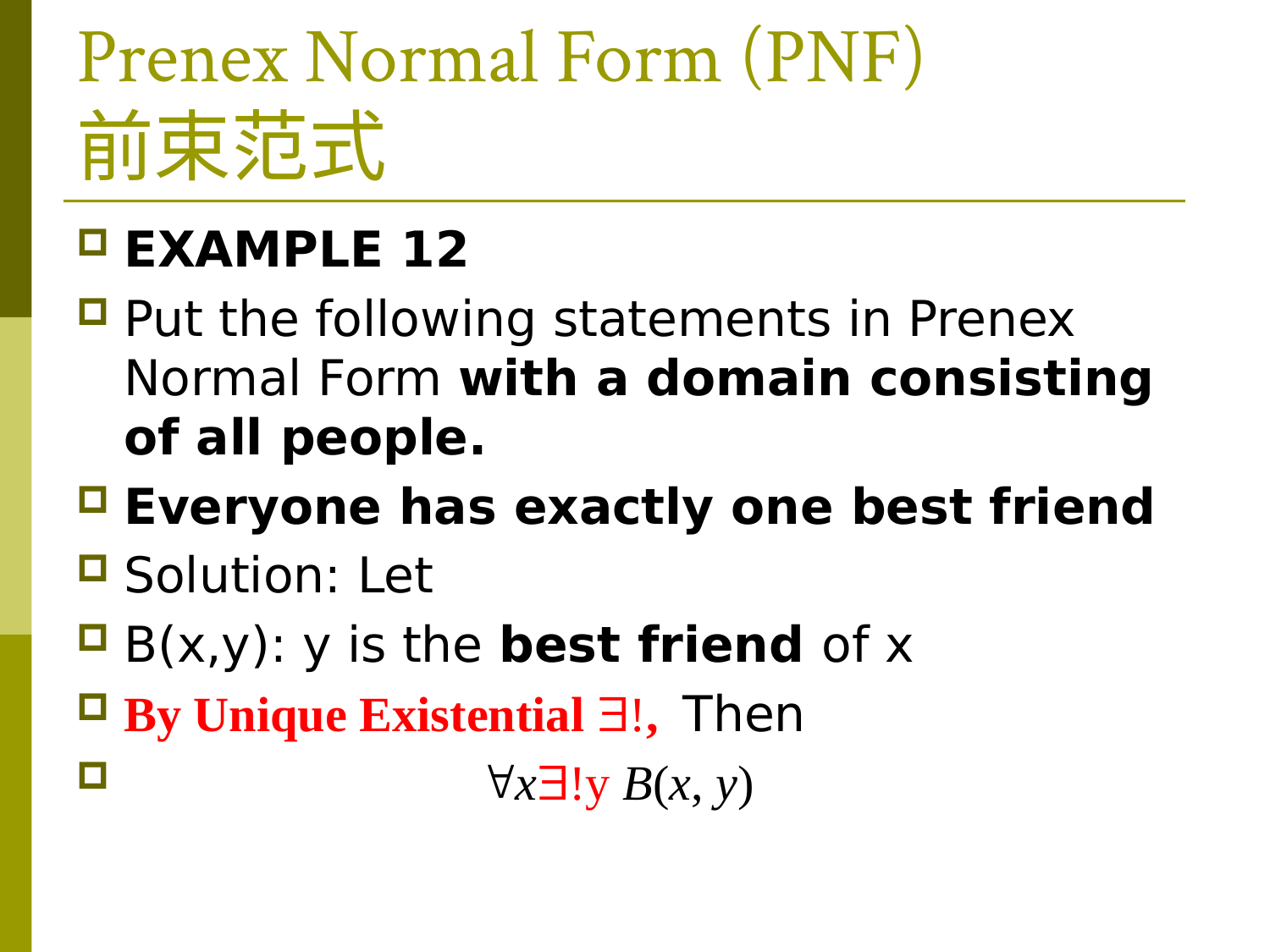

# Prenex Normal Form (PNF) 前束范式
EXAMPLE 12
Put the following statements in Prenex Normal Form with a domain consisting of all people.
Everyone has exactly one best friend
Solution: Let
B(x,y): y is the best friend of x
By Unique Existential ∃!,  Then
                             ∀x∃!y B(x, y)